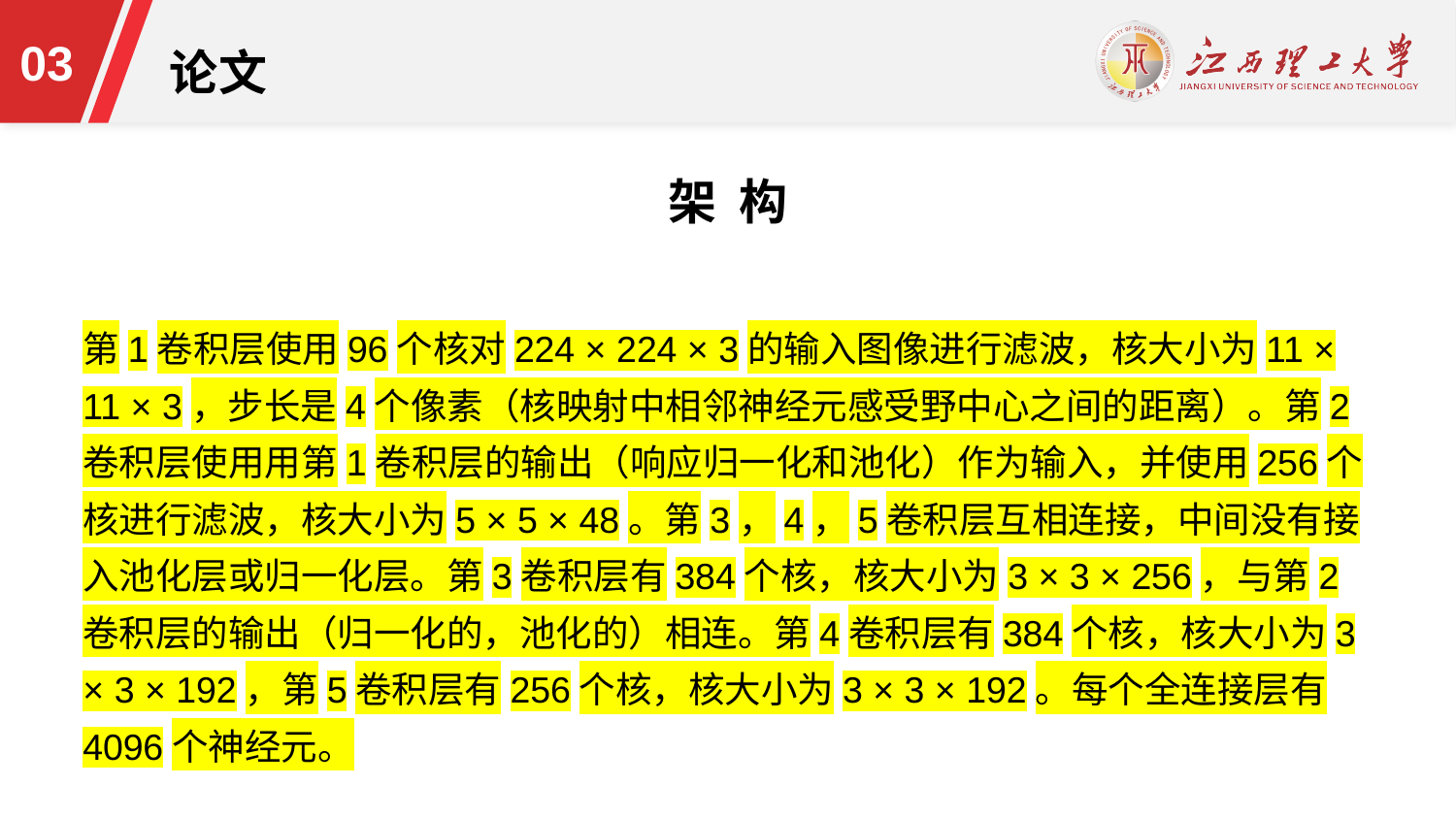

架  构
第1卷积层使用96个核对224 × 224 × 3的输入图像进行滤波，核大小为11 × 11 × 3，步长是4个像素（核映射中相邻神经元感受野中心之间的距离）。第2卷积层使用用第1卷积层的输出（响应归一化和池化）作为输入，并使用256个核进行滤波，核大小为5 × 5 × 48。第3，4，5卷积层互相连接，中间没有接入池化层或归一化层。第3卷积层有384个核，核大小为3 × 3 × 256，与第2卷积层的输出（归一化的，池化的）相连。第4卷积层有384个核，核大小为3 × 3 × 192，第5卷积层有256个核，核大小为3 × 3 × 192。每个全连接层有4096个神经元。